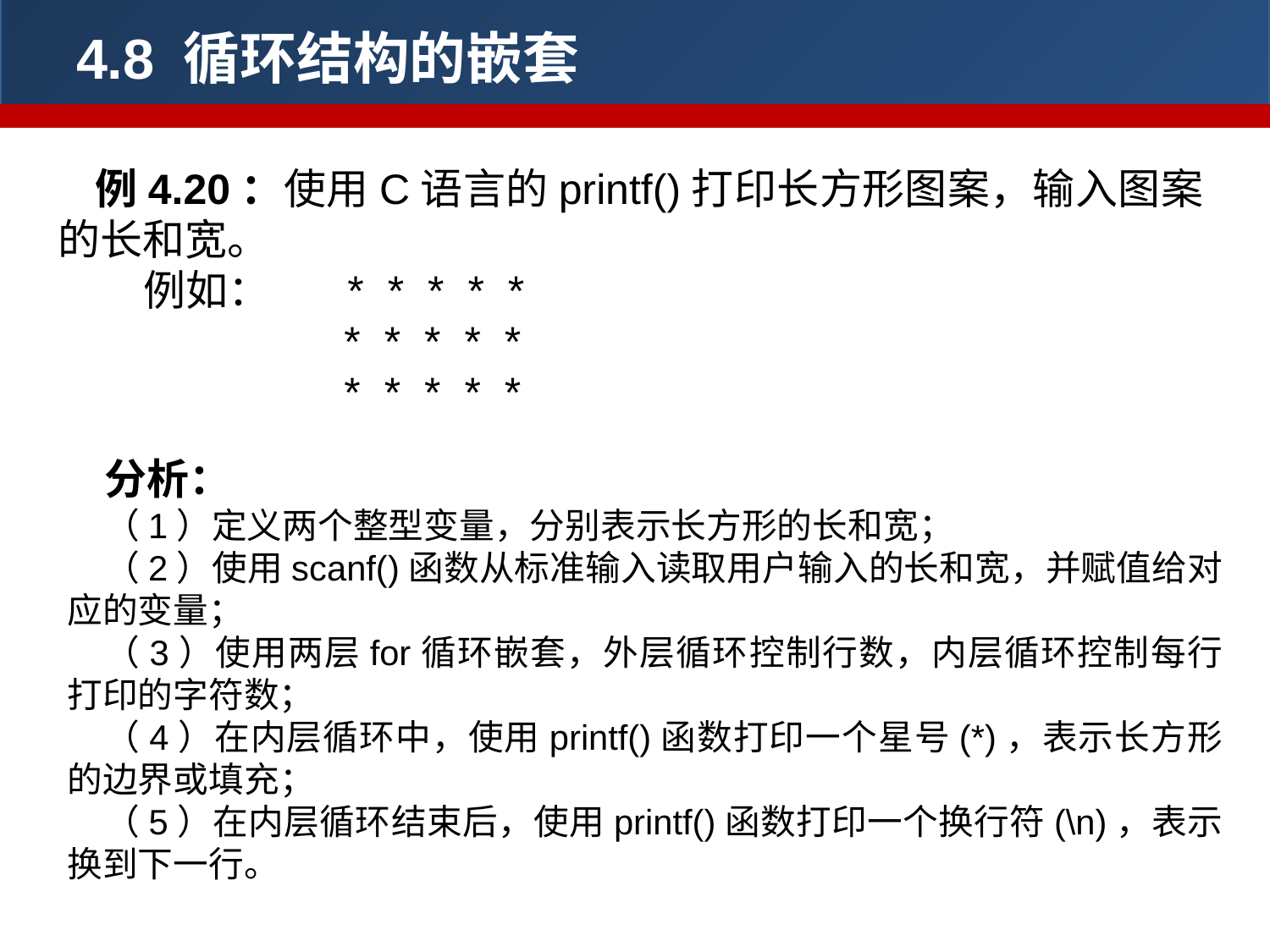

4.8 循环结构的嵌套

例4.20：使用C语言的printf()打印长方形图案，输入图案的长和宽。
    例如：       *  *  *  *  *
                     *  *  *  *  *
                     *  *  *  *  *
分析：
（1）定义两个整型变量，分别表示长方形的长和宽；
（2）使用scanf()函数从标准输入读取用户输入的长和宽，并赋值给对应的变量；
（3）使用两层for循环嵌套，外层循环控制行数，内层循环控制每行打印的字符数；
（4）在内层循环中，使用printf()函数打印一个星号(*)，表示长方形的边界或填充；
（5）在内层循环结束后，使用printf()函数打印一个换行符(\n)，表示换到下一行。